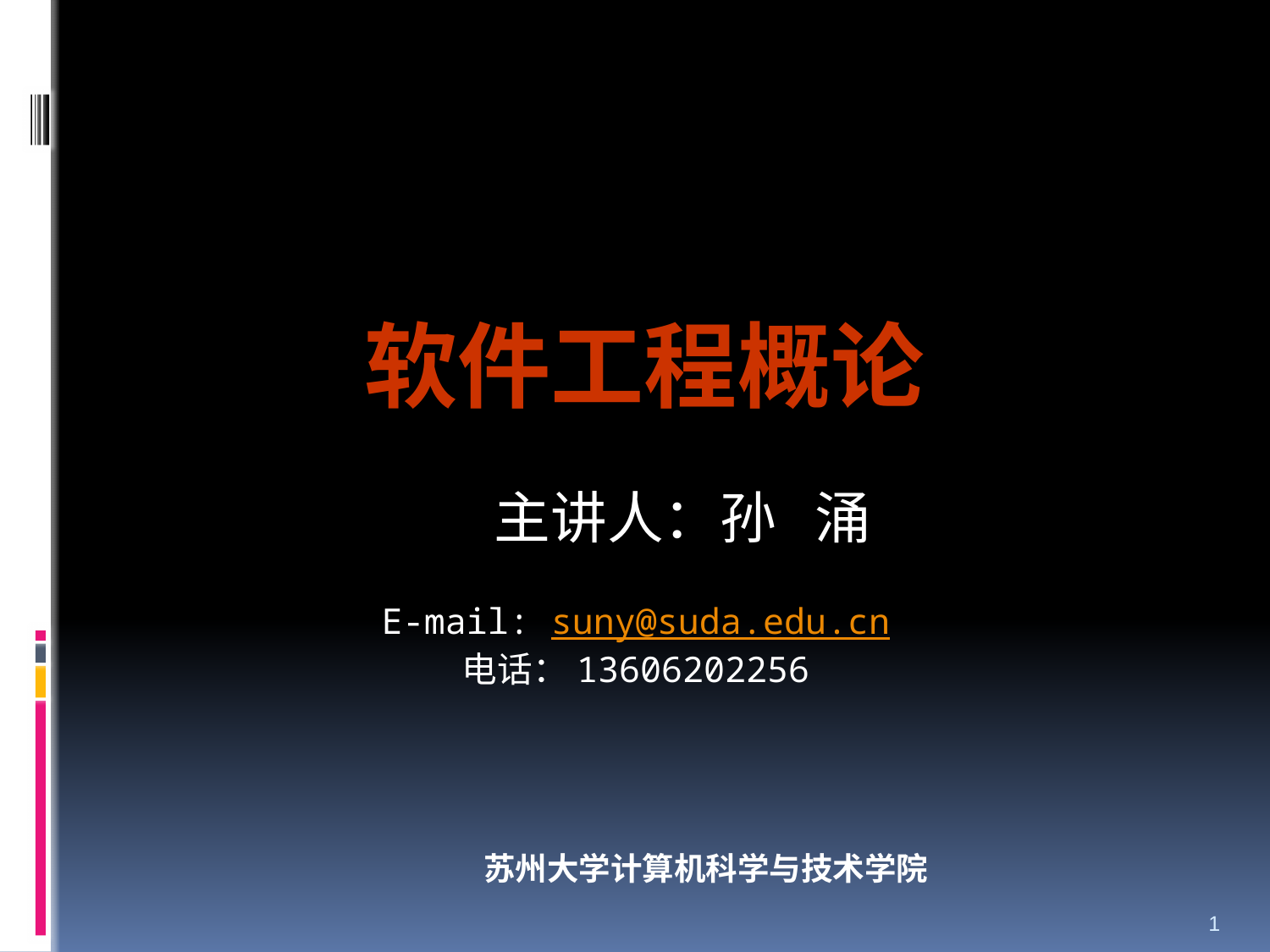

# 软件工程概论
主讲人：孙   涌
E-mail: suny@suda.edu.cn
电话：13606202256
苏州大学计算机科学与技术学院
1